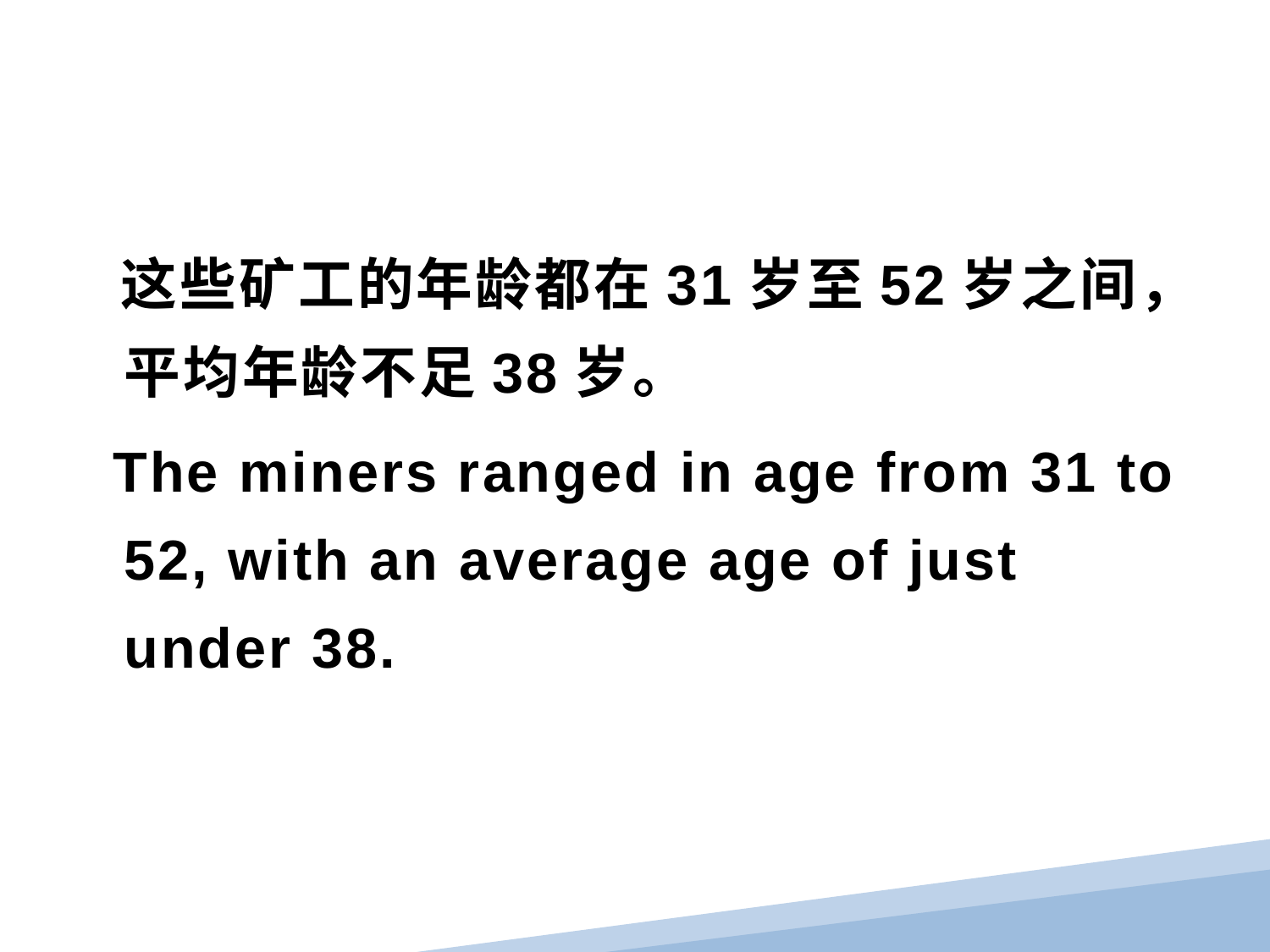

这些矿工的年龄都在31岁至52岁之间，平均年龄不足38岁。
  The miners ranged in age from 31 to 52, with an average age of just under 38.